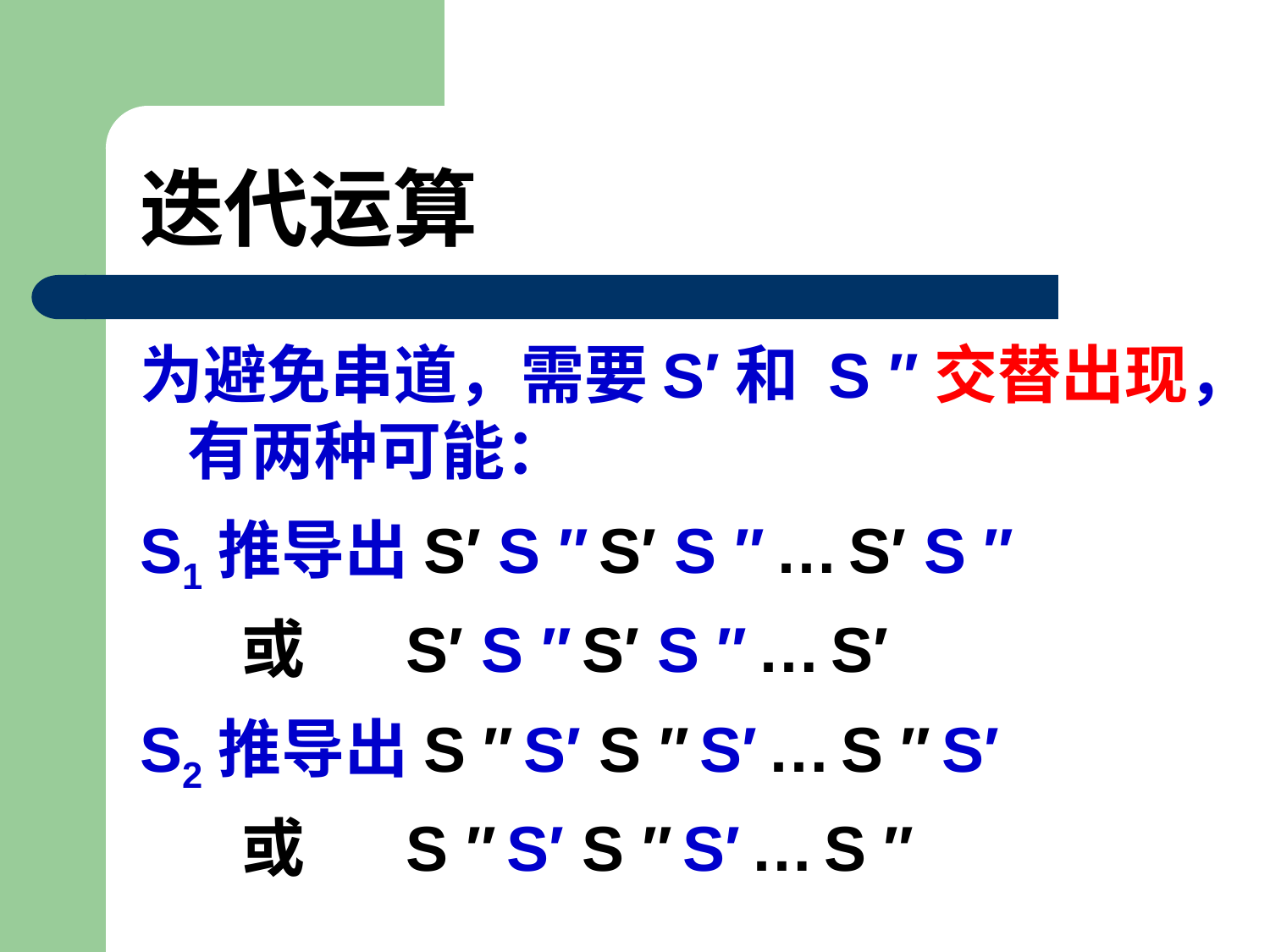

# 迭代运算
为避免串道，需要S′和 S ″交替出现，有两种可能：
S1推导出S′ S ″ S′ S ″ … S′ S ″
      或      S′ S ″ S′ S ″ … S′
S2推导出S ″ S′ S ″ S′ … S ″ S′
      或      S ″ S′ S ″ S′ … S ″